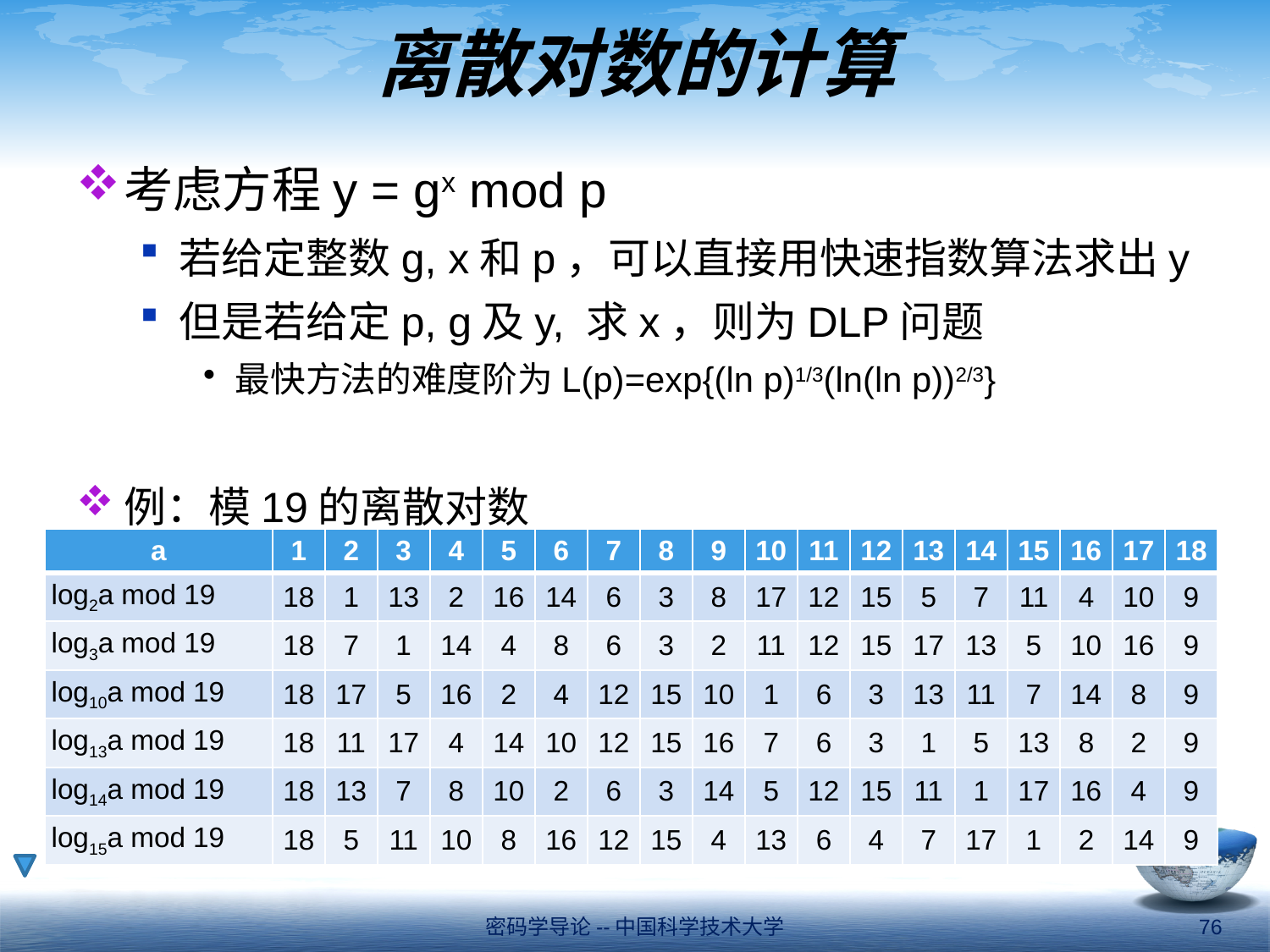

# 离散对数的计算
考虑方程y = gx mod p
若给定整数g, x和p，可以直接用快速指数算法求出y
但是若给定p, g及y, 求x，则为DLP问题
最快方法的难度阶为L(p)=exp{(ln p)1/3(ln(ln p))2/3}

例：模19的离散对数

| a | 1 | 2 | 3 | 4 | 5 | 6 | 7 | 8 | 9 | 10 | 11 | 12 | 13 | 14 | 15 | 16 | 17 | 18 |
| --- | --- | --- | --- | --- | --- | --- | --- | --- | --- | --- | --- | --- | --- | --- | --- | --- | --- | --- |
| log2a mod 19 | 18 | 1 | 13 | 2 | 16 | 14 | 6 | 3 | 8 | 17 | 12 | 15 | 5 | 7 | 11 | 4 | 10 | 9 |
| log3a mod 19 | 18 | 7 | 1 | 14 | 4 | 8 | 6 | 3 | 2 | 11 | 12 | 15 | 17 | 13 | 5 | 10 | 16 | 9 |
| log10a mod 19 | 18 | 17 | 5 | 16 | 2 | 4 | 12 | 15 | 10 | 1 | 6 | 3 | 13 | 11 | 7 | 14 | 8 | 9 |
| log13a mod 19 | 18 | 11 | 17 | 4 | 14 | 10 | 12 | 15 | 16 | 7 | 6 | 3 | 1 | 5 | 13 | 8 | 2 | 9 |
| log14a mod 19 | 18 | 13 | 7 | 8 | 10 | 2 | 6 | 3 | 14 | 5 | 12 | 15 | 11 | 1 | 17 | 16 | 4 | 9 |
| log15a mod 19 | 18 | 5 | 11 | 10 | 8 | 16 | 12 | 15 | 4 | 13 | 6 | 4 | 7 | 17 | 1 | 2 | 14 | 9 |

密码学导论--中国科学技术大学
76